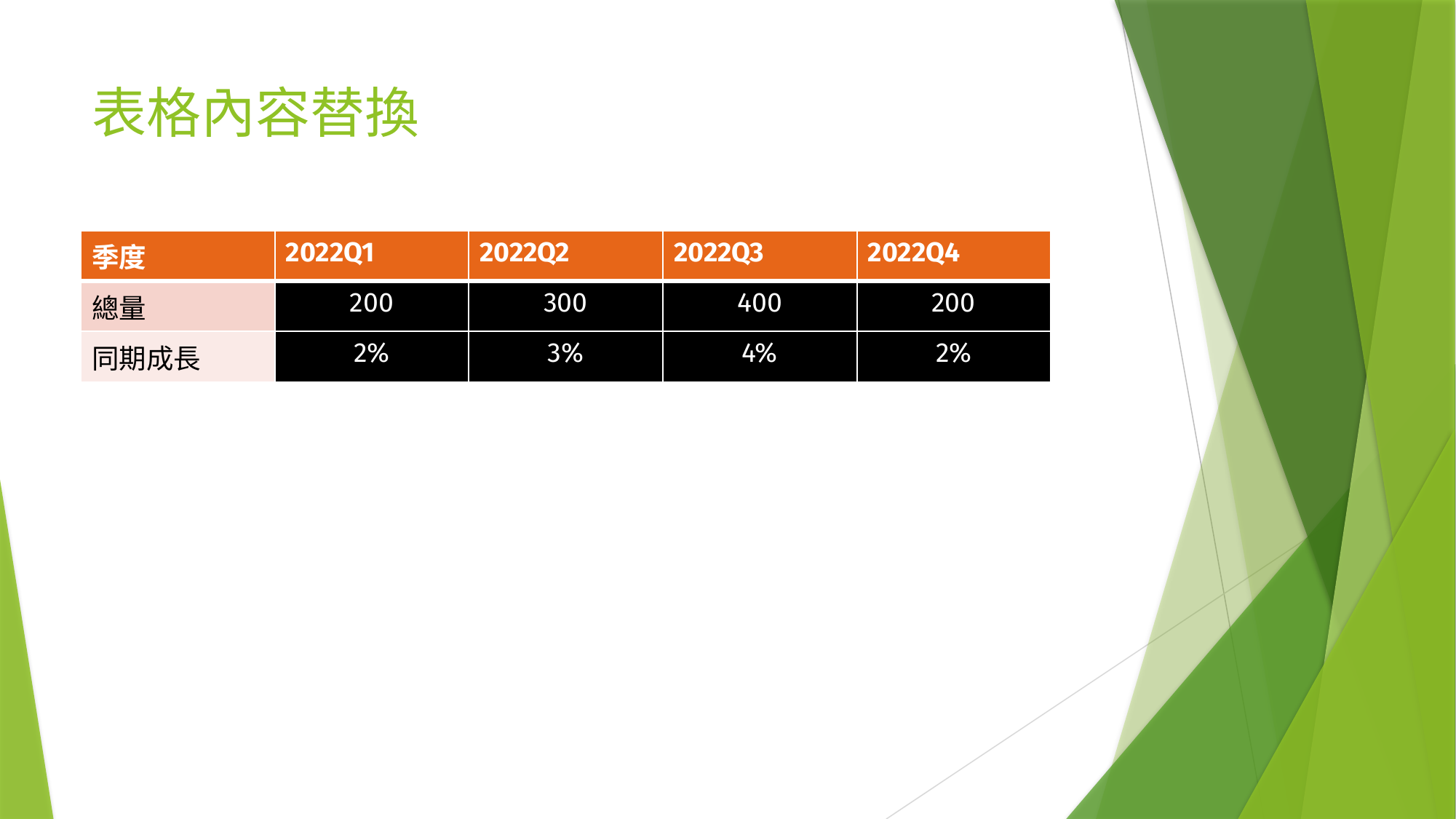

# 表格內容替換
| 季度 | 2022Q1 | 2022Q2 | 2022Q3 | 2022Q4 |
| --- | --- | --- | --- | --- |
| 總量 | 200 | 300 | 400 | 200 |
| 同期成長 | 2% | 3% | 4% | 2% |